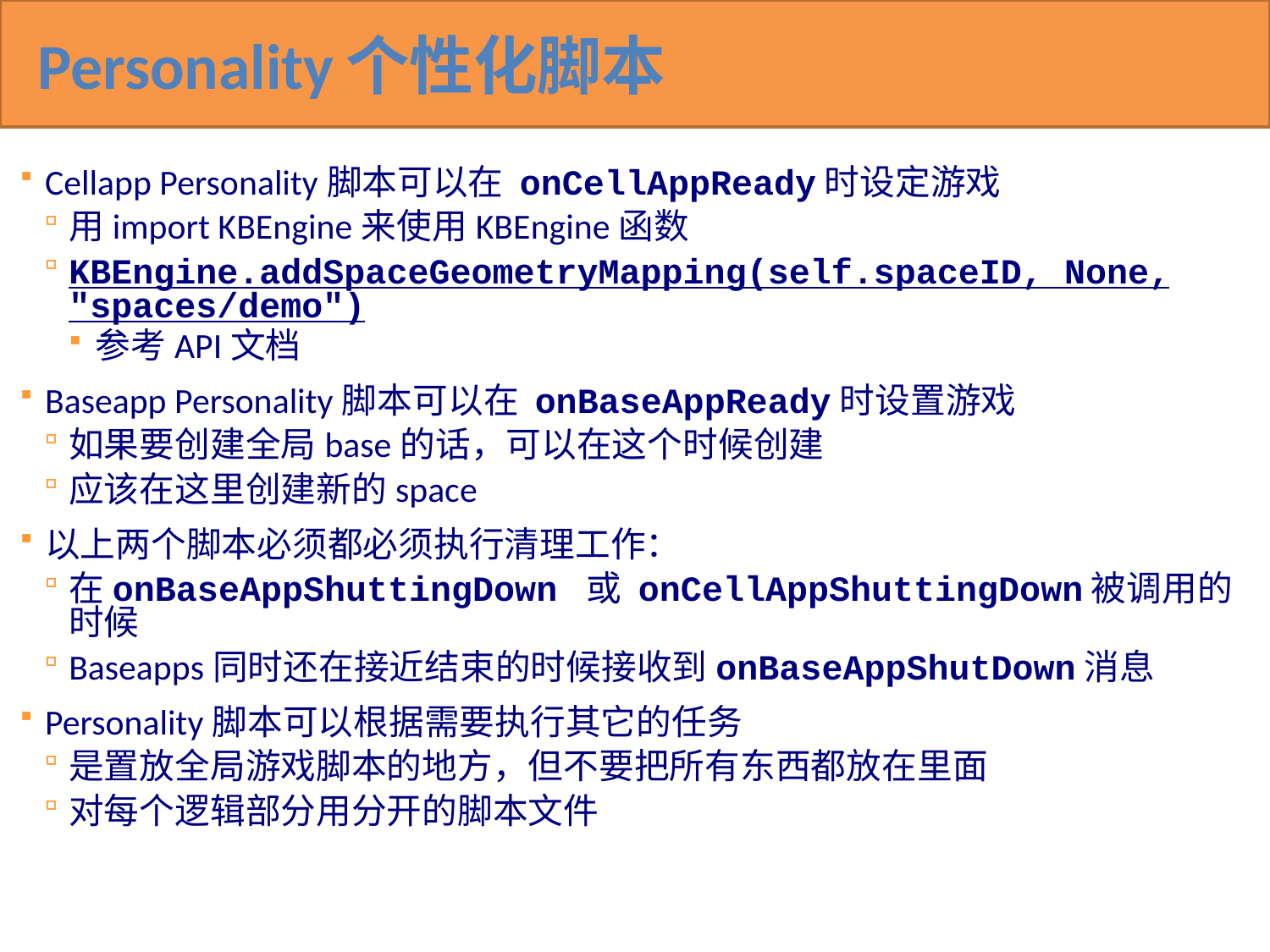

# Personality个性化脚本
Cellapp Personality脚本可以在 onCellAppReady时设定游戏
用import KBEngine来使用KBEngine函数
KBEngine.addSpaceGeometryMapping(self.spaceID, None, "spaces/demo")
参考API文档
Baseapp Personality脚本可以在 onBaseAppReady时设置游戏
如果要创建全局base的话，可以在这个时候创建
应该在这里创建新的space
以上两个脚本必须都必须执行清理工作：
在onBaseAppShuttingDown 或 onCellAppShuttingDown被调用的时候
Baseapps同时还在接近结束的时候接收到onBaseAppShutDown消息
Personality脚本可以根据需要执行其它的任务
是置放全局游戏脚本的地方，但不要把所有东西都放在里面
对每个逻辑部分用分开的脚本文件